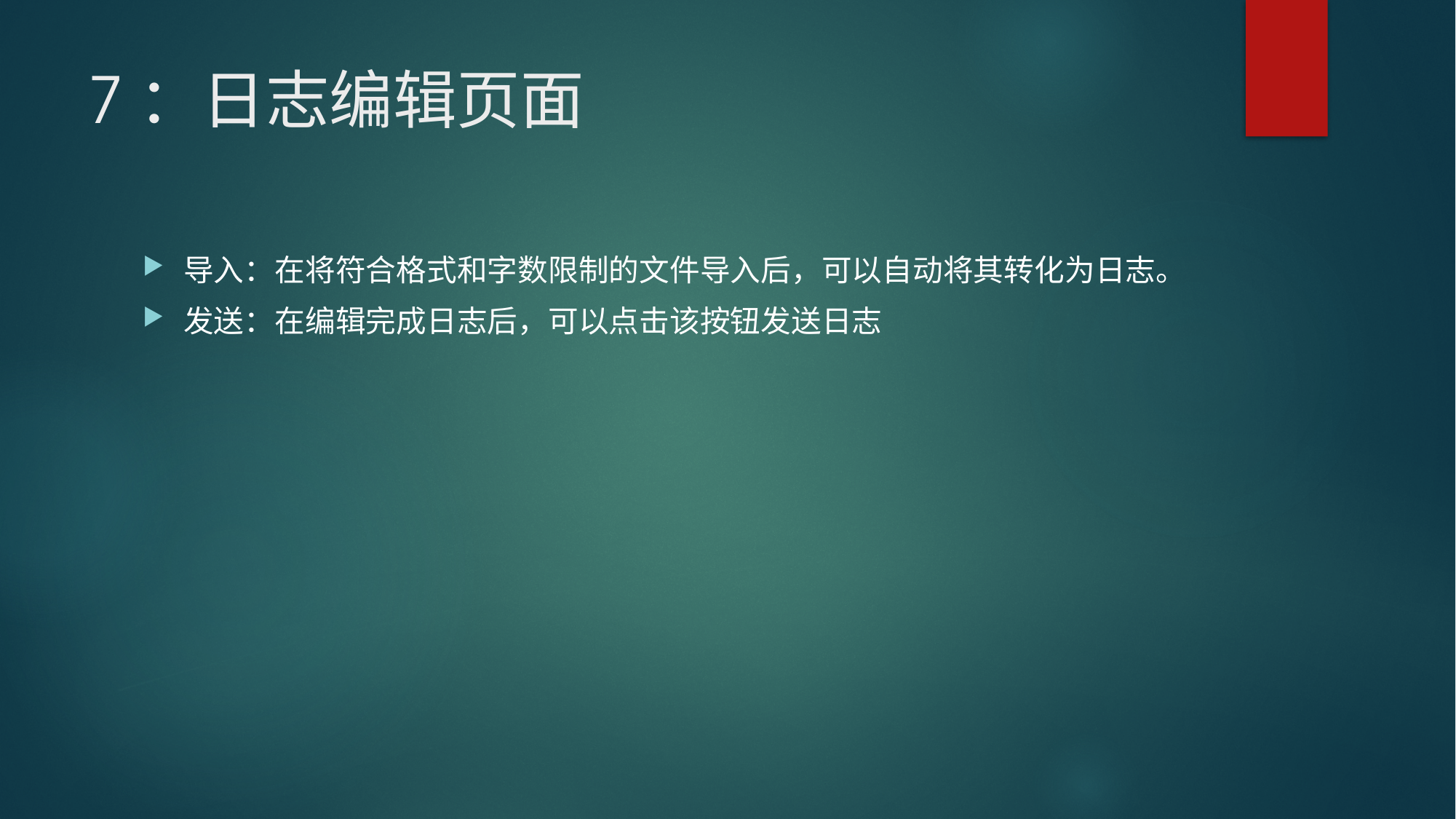

# 7：日志编辑页面
导入：在将符合格式和字数限制的文件导入后，可以自动将其转化为日志。
发送：在编辑完成日志后，可以点击该按钮发送日志